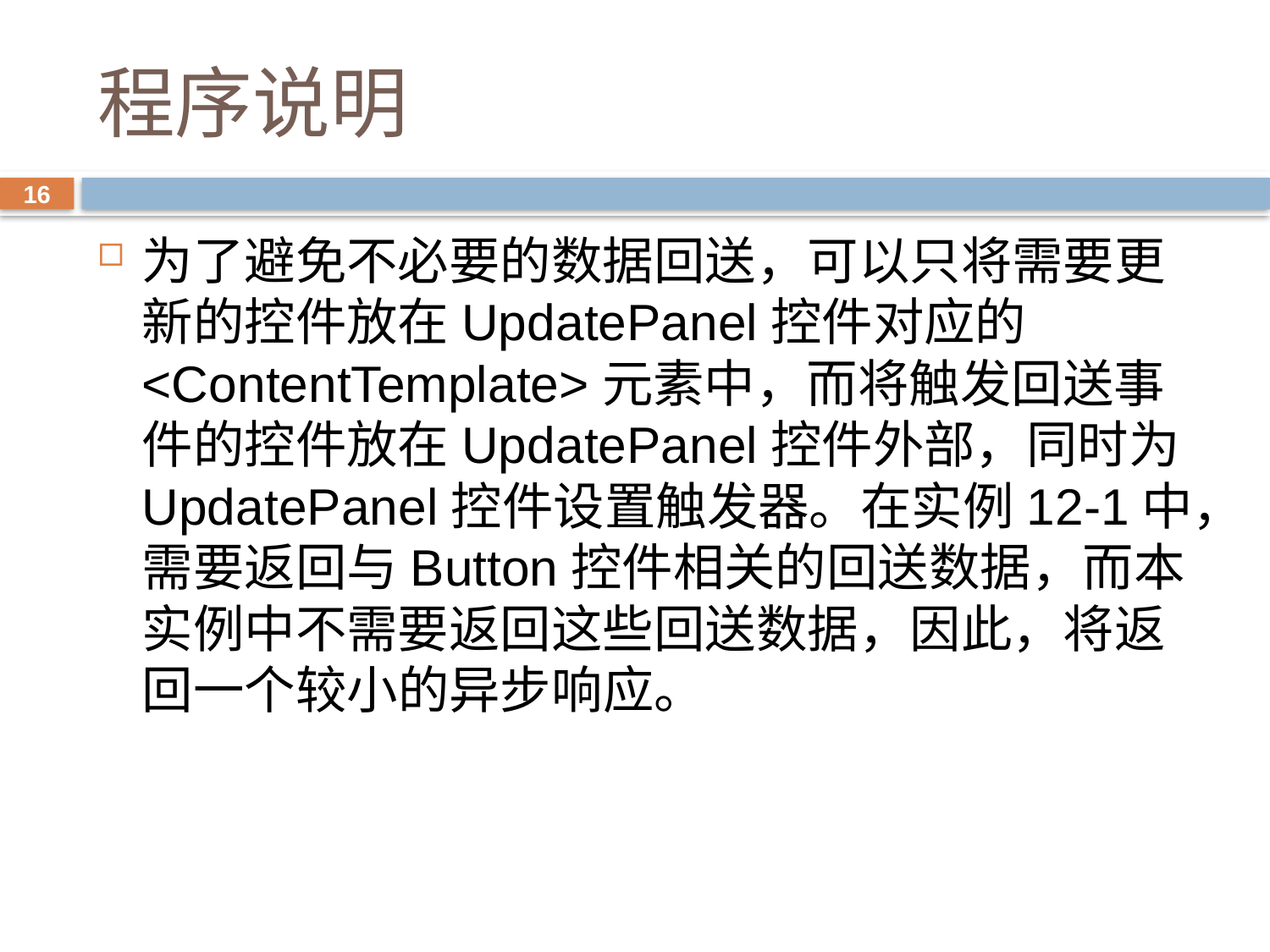

# 程序说明
16
为了避免不必要的数据回送，可以只将需要更新的控件放在UpdatePanel控件对应的<ContentTemplate>元素中，而将触发回送事件的控件放在UpdatePanel控件外部，同时为UpdatePanel控件设置触发器。在实例12-1中，需要返回与Button控件相关的回送数据，而本实例中不需要返回这些回送数据，因此，将返回一个较小的异步响应。